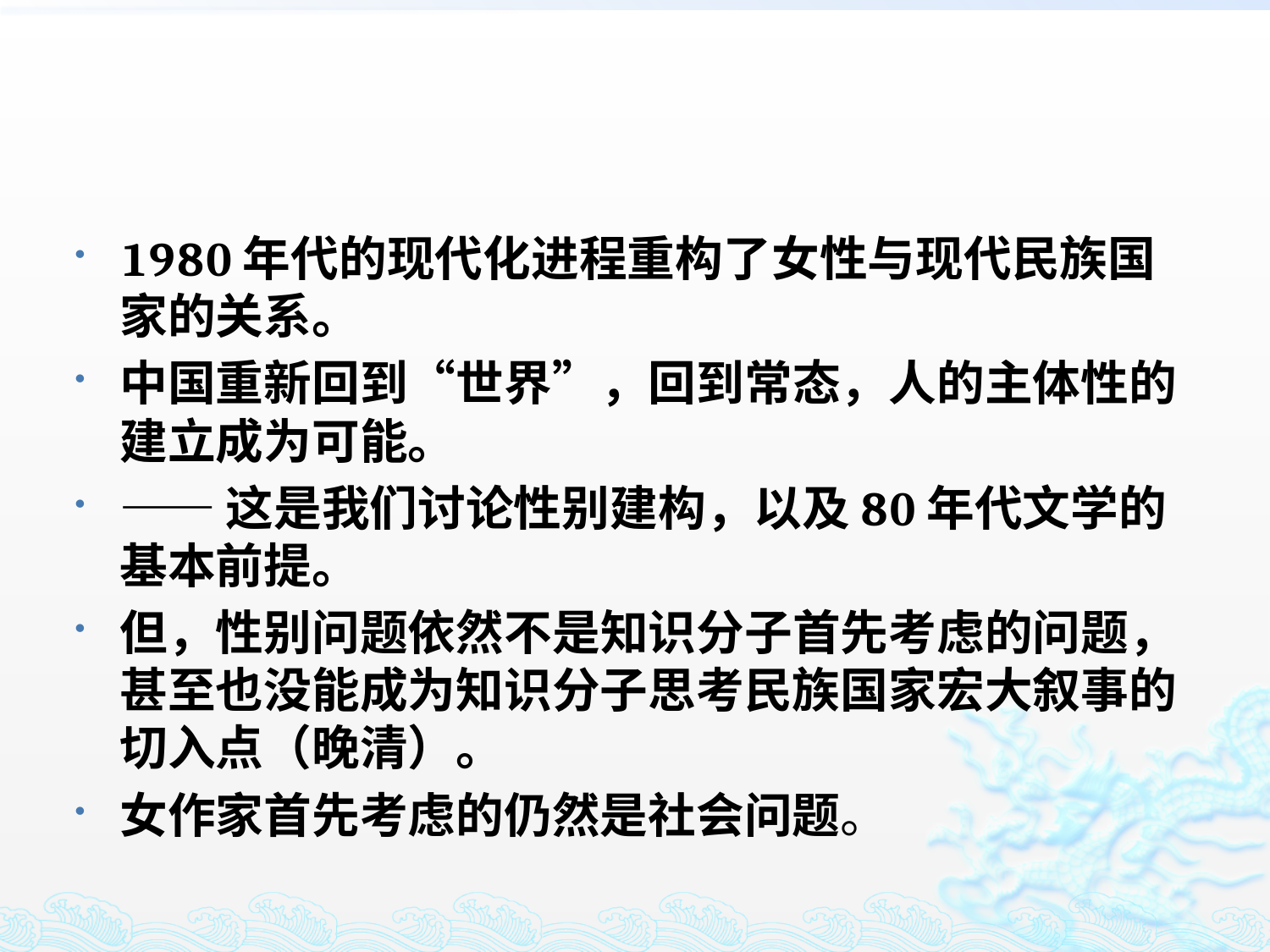

#
1980年代的现代化进程重构了女性与现代民族国家的关系。
中国重新回到“世界”，回到常态，人的主体性的建立成为可能。
——这是我们讨论性别建构，以及80年代文学的基本前提。
但，性别问题依然不是知识分子首先考虑的问题，甚至也没能成为知识分子思考民族国家宏大叙事的切入点（晚清）。
女作家首先考虑的仍然是社会问题。